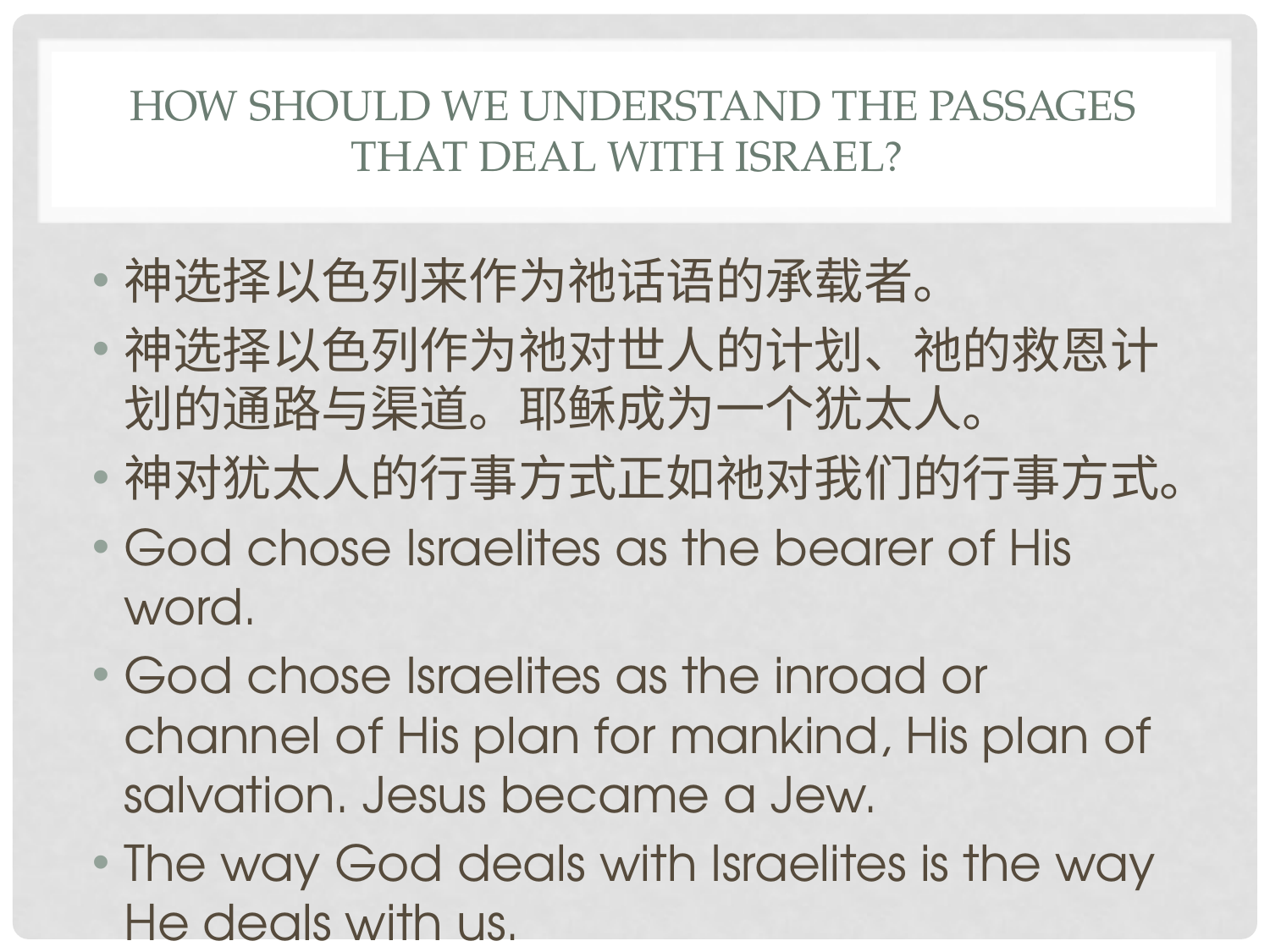

# How should we understand the passages that deal with Israel?
神选择以色列来作为祂话语的承载者。
神选择以色列作为祂对世人的计划、祂的救恩计划的通路与渠道。耶稣成为一个犹太人。
神对犹太人的行事方式正如祂对我们的行事方式。
God chose Israelites as the bearer of His word.
God chose Israelites as the inroad or channel of His plan for mankind, His plan of salvation. Jesus became a Jew.
The way God deals with Israelites is the way He deals with us.